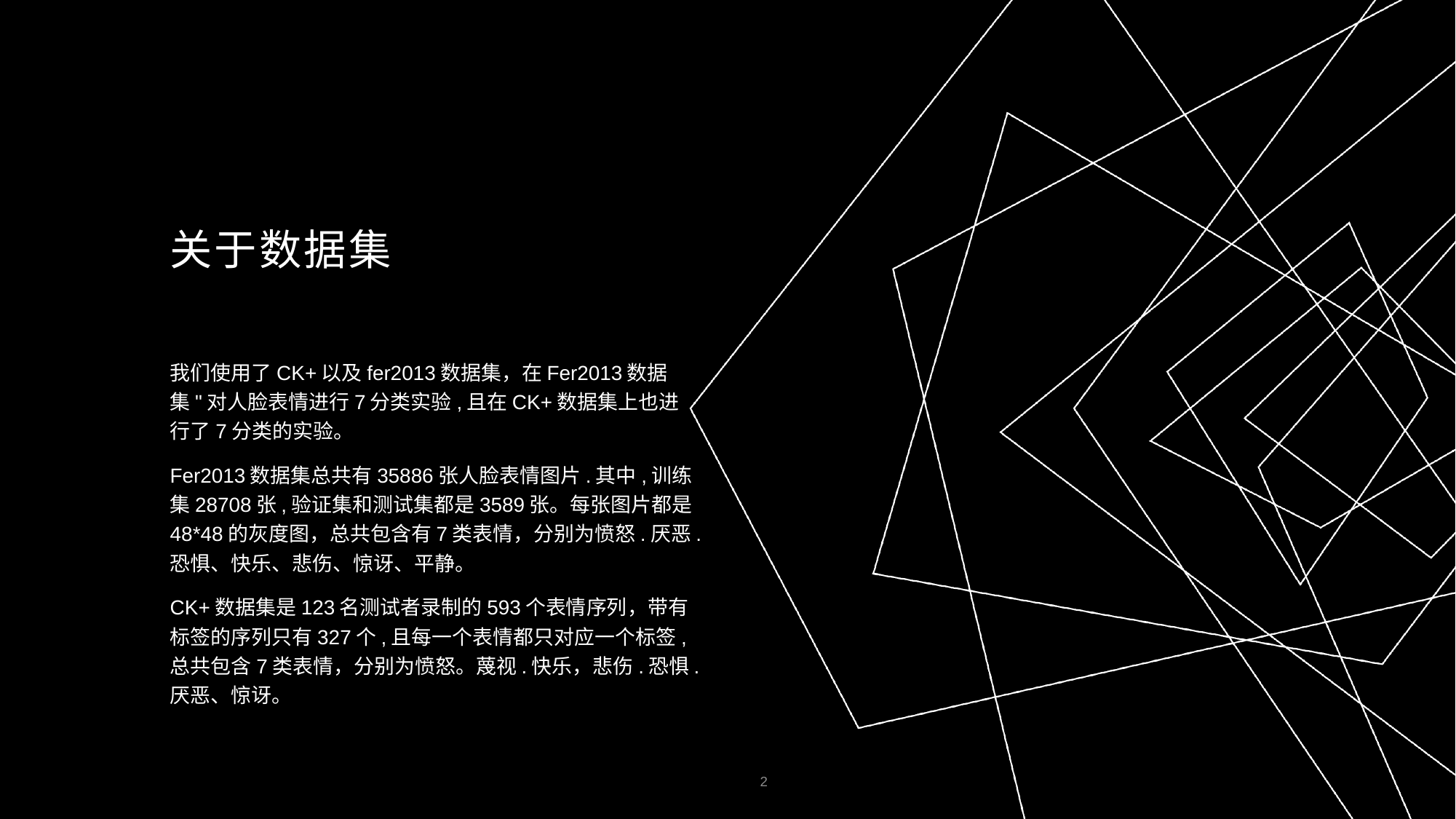

# 关于数据集
我们使用了CK+以及fer2013数据集，在Fer2013数据集"对人脸表情进行7分类实验,且在CK+数据集上也进行了7分类的实验。
Fer2013数据集总共有35886张人脸表情图片.其中,训练集28708张,验证集和测试集都是3589张。每张图片都是48*48的灰度图，总共包含有7类表情，分别为愤怒.厌恶.恐惧、快乐、悲伤、惊讶、平静。
CK+数据集是123名测试者录制的593个表情序列，带有标签的序列只有327个,且每一个表情都只对应一个标签,总共包含7类表情，分别为愤怒。蔑视.快乐，悲伤.恐惧.厌恶、惊讶。

2